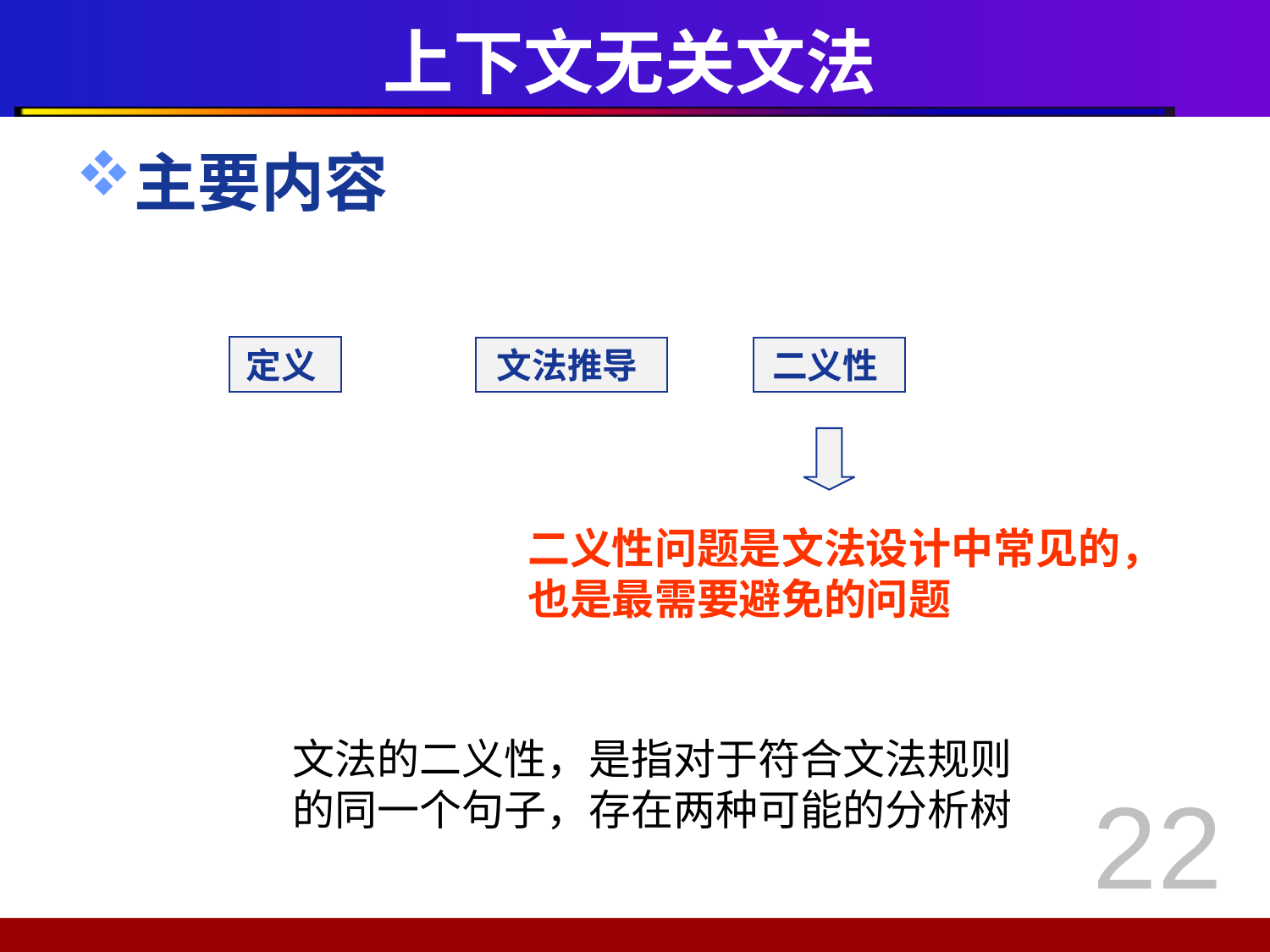

# 上下文无关文法
主要内容
定义
文法推导
二义性

二义性问题是文法设计中常见的，
也是最需要避免的问题
文法的二义性，是指对于符合文法规则的同一个句子，存在两种可能的分析树
22